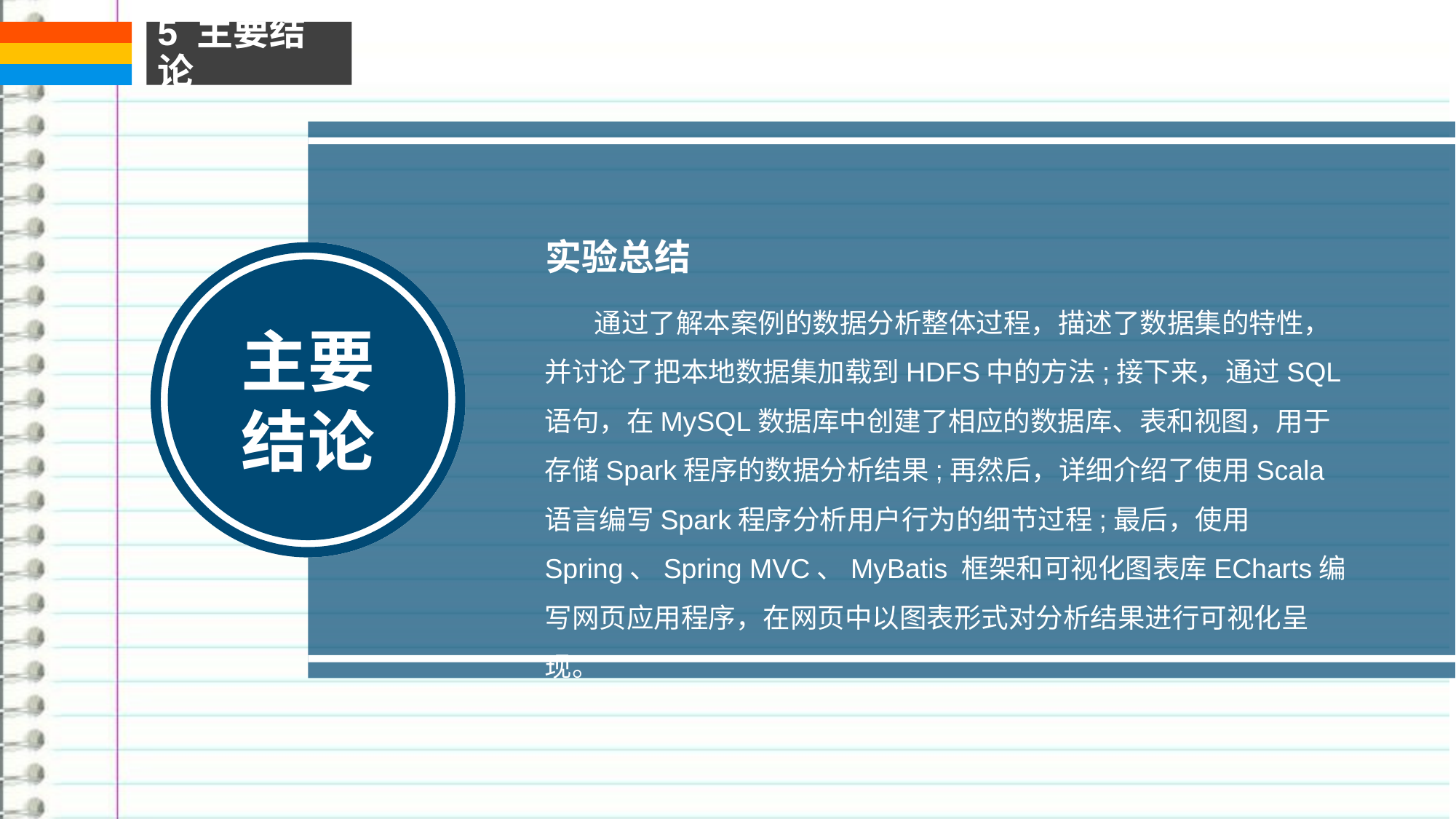

5 主要结论

实验总结

主要
结论
       通过了解本案例的数据分析整体过程，描述了数据集的特性，并讨论了把本地数据集加载到HDFS中的方法;接下来，通过SQL语句，在MySQL数据库中创建了相应的数据库、表和视图，用于存储Spark程序的数据分析结果;再然后，详细介绍了使用Scala 语言编写Spark程序分析用户行为的细节过程;最后，使用Spring、Spring MVC、MyBatis 框架和可视化图表库ECharts编写网页应用程序，在网页中以图表形式对分析结果进行可视化呈现。